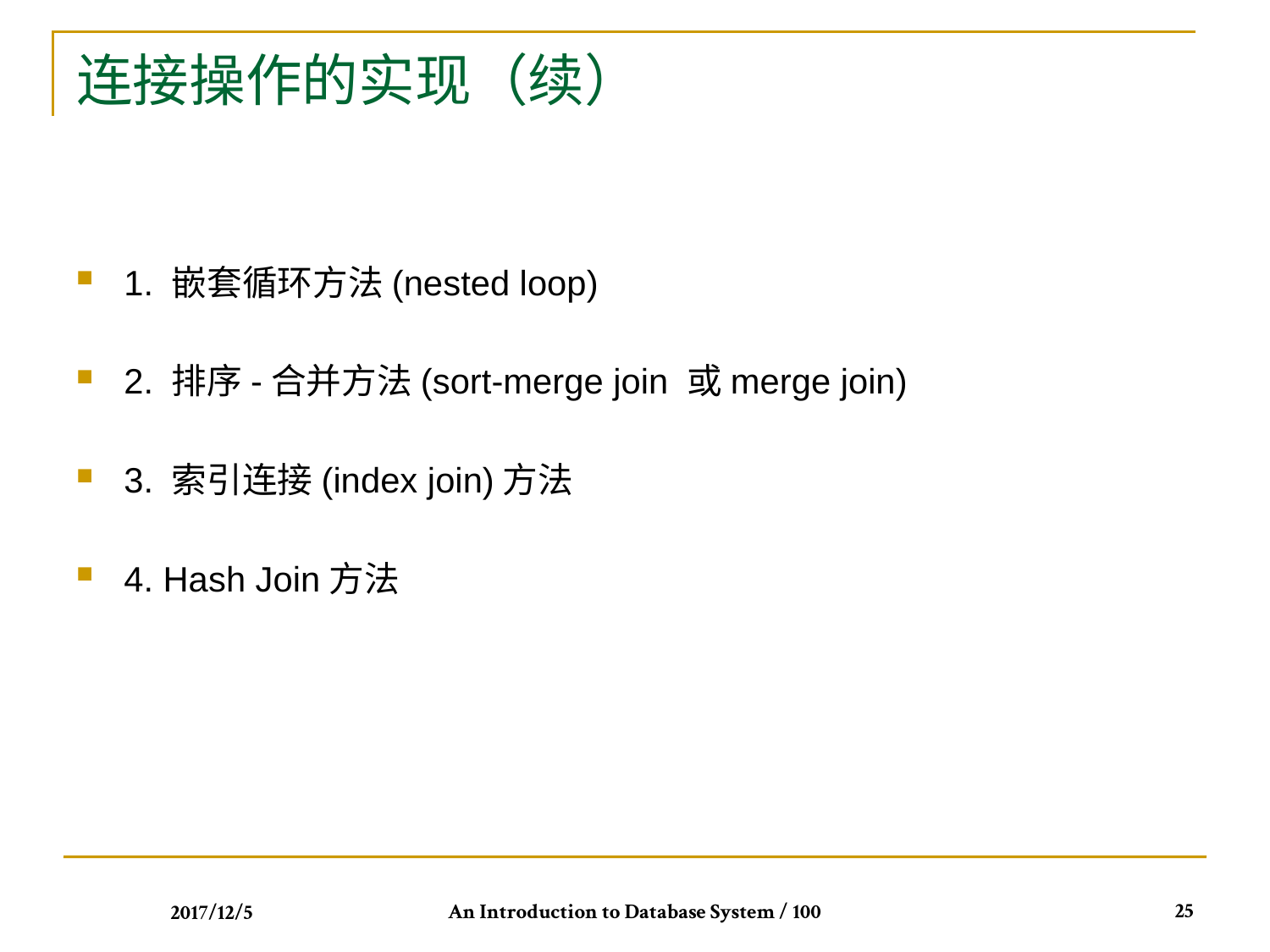

# 连接操作的实现（续）
1. 嵌套循环方法(nested loop)

2. 排序-合并方法(sort-merge join 或merge join)

3. 索引连接(index join)方法

4. Hash Join方法
2017/12/5
25
An Introduction to Database System / 100